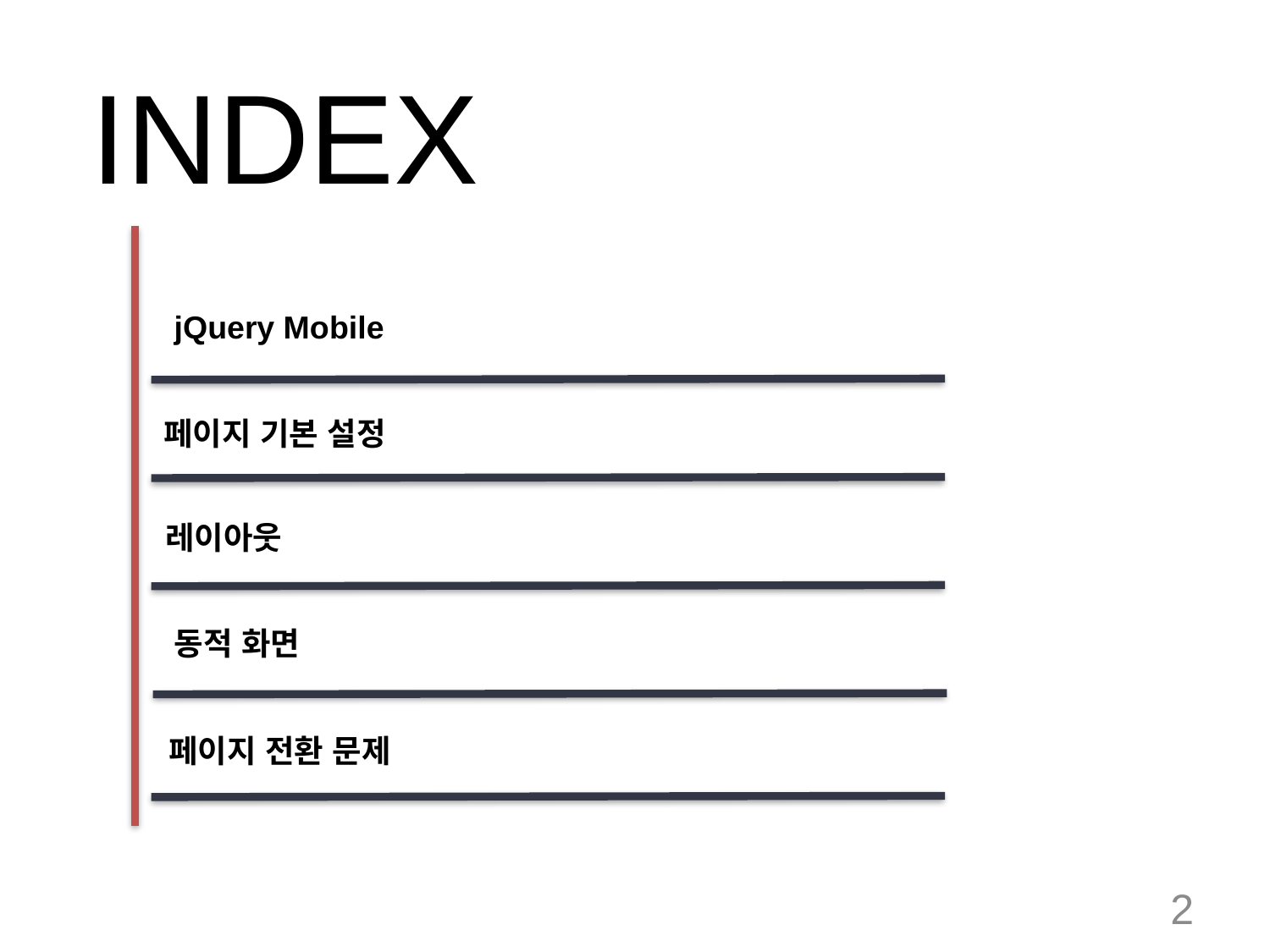

INDEX
jQuery Mobile

페이지 기본 설정

레이아웃

동적 화면

페이지 전환 문제

2